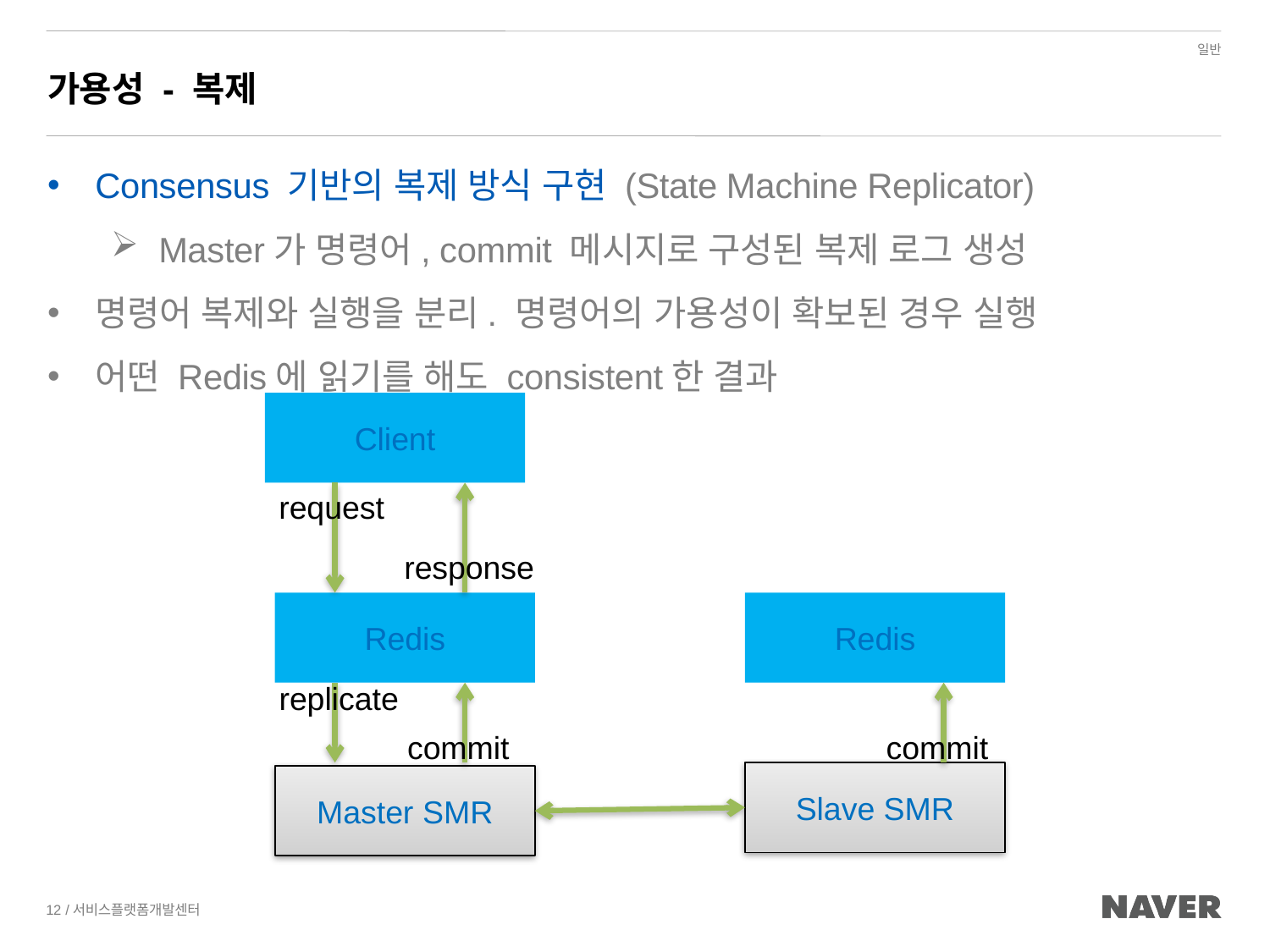

# 가용성 - 복제
Consensus 기반의 복제 방식 구현 (State Machine Replicator)
Master가 명령어, commit 메시지로 구성된 복제 로그 생성
명령어 복제와 실행을 분리. 명령어의 가용성이 확보된 경우 실행
어떤 Redis에 읽기를 해도 consistent한 결과

Client
request
response
Redis
Redis
replicate
commit
commit
Slave SMR
Master SMR